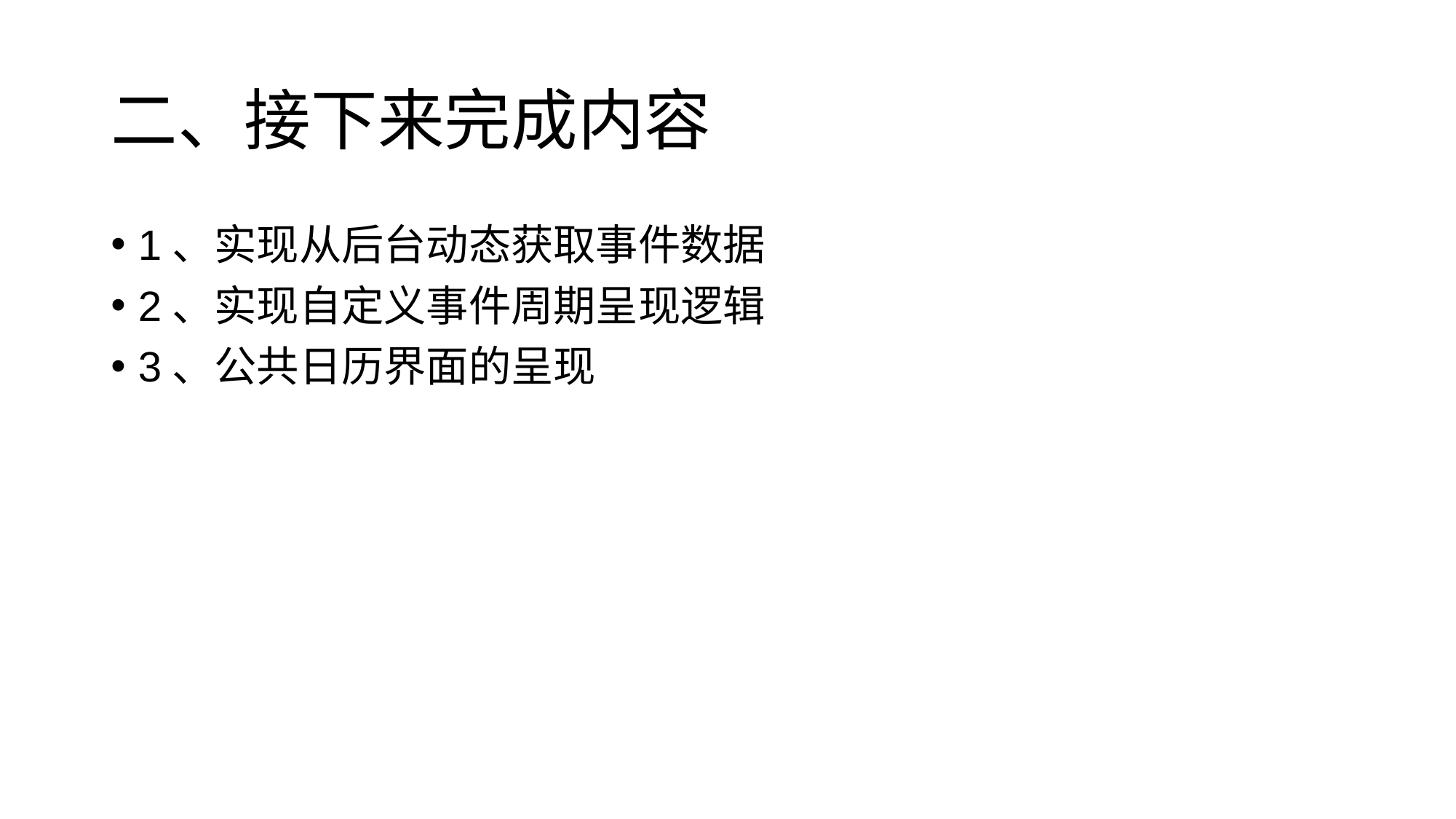

# 二、接下来完成内容
1、实现从后台动态获取事件数据
2、实现自定义事件周期呈现逻辑
3、公共日历界面的呈现